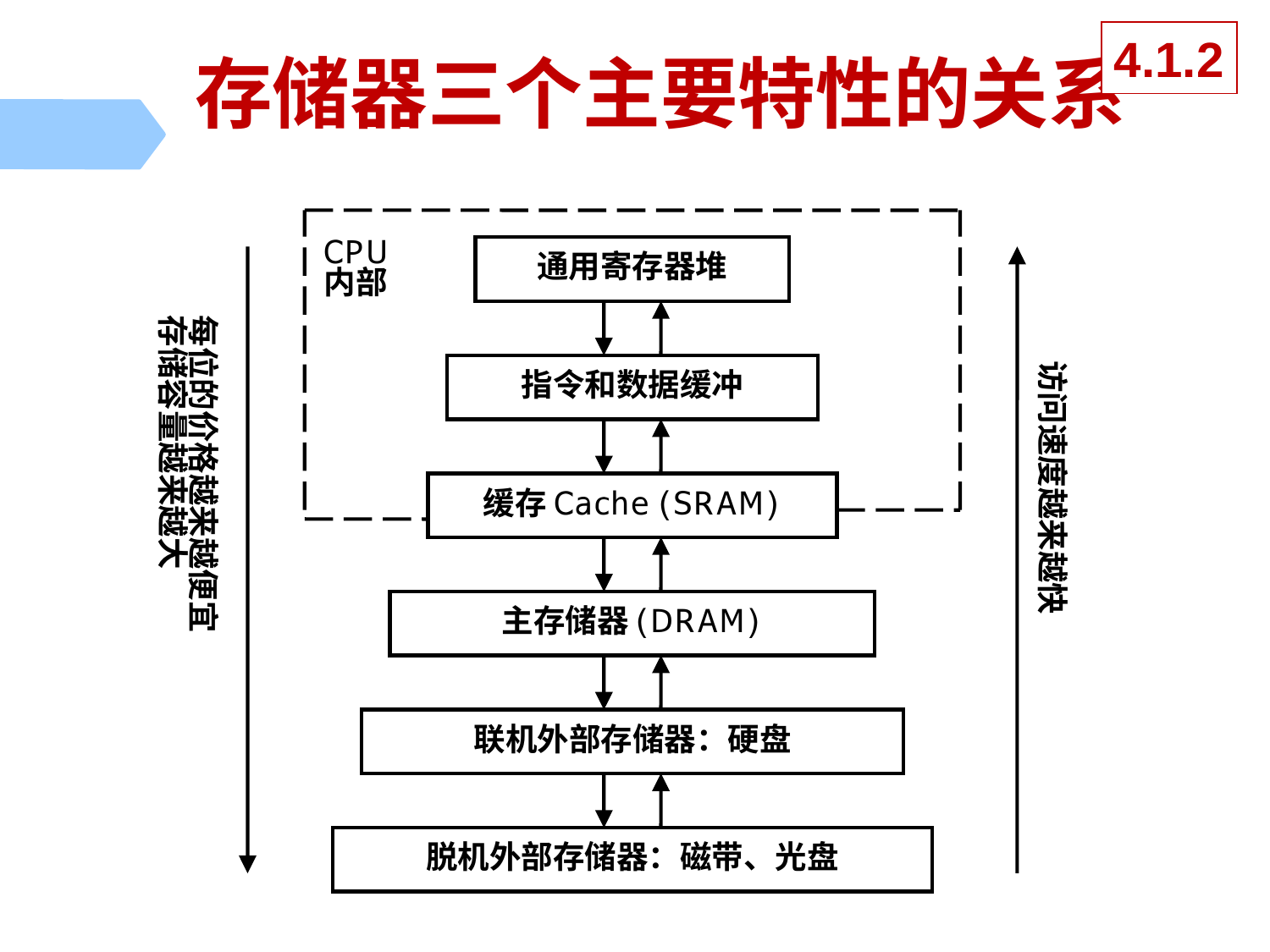

4.1.2
# 存储器三个主要特性的关系

通用寄存器堆

指令和数据缓冲

缓存Cache (SRAM)

主存储器(DRAM)

联机外部存储器：硬盘

脱机外部存储器：磁带、光盘
CPU
内部

每位的价格越来越便宜
存储容量越来越大
访问速度越来越快